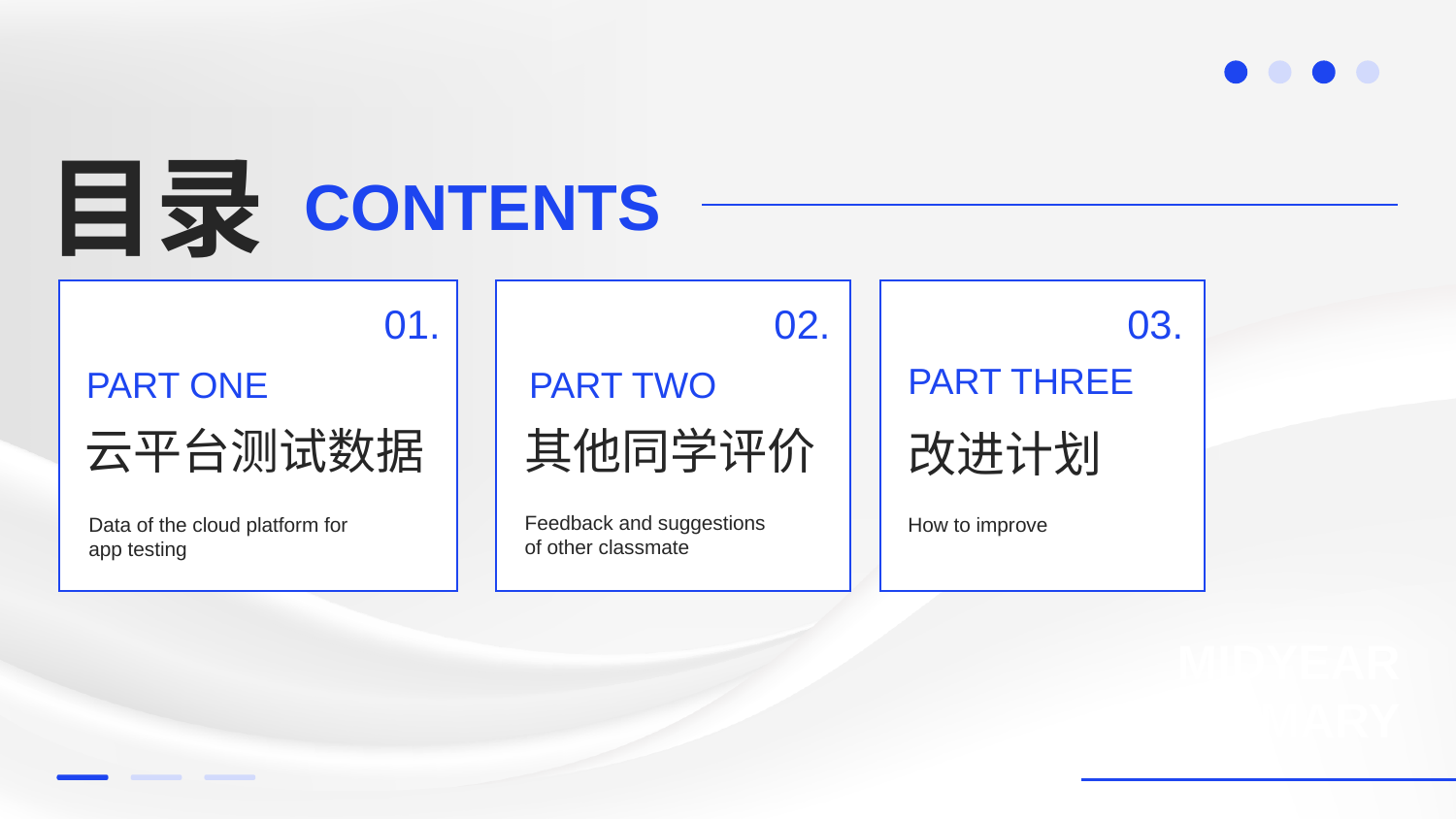

目录
CONTENTS

03.
02.
01.
PART THREE
PART ONE
PART TWO
云平台测试数据
其他同学评价
改进计划
Feedback and suggestions of other classmate
Data of the cloud platform for app testing
How to improve
MIDYEAR SUMMARY